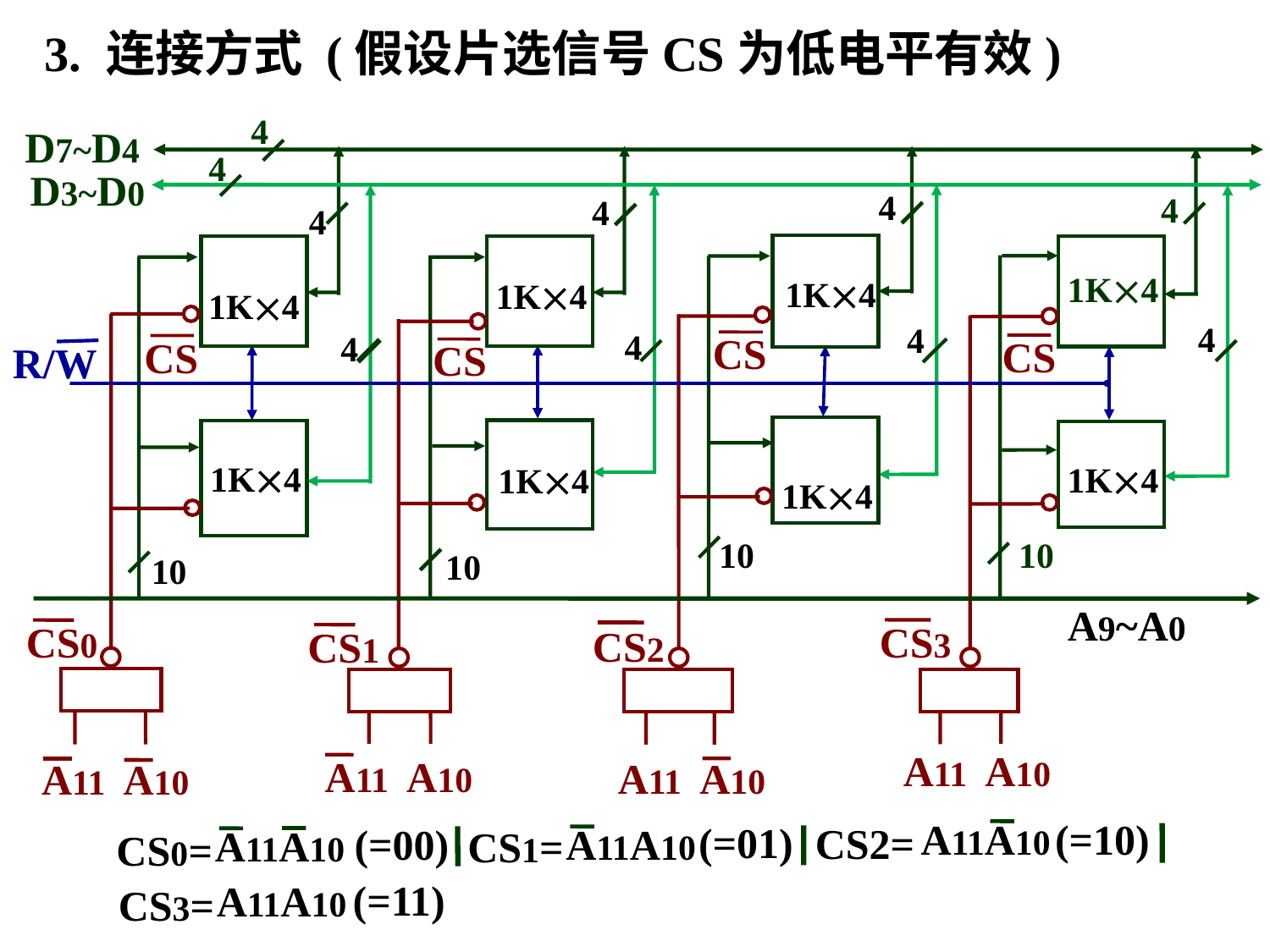

3. 连接方式 (假设片选信号CS为低电平有效)
4
D7~D4
4

D3~D0

4
4
4

4

 1K×4
 1K×4
 1K×4
 1K×4

4
4

4

4
CS

CS
CS
CS
R/W

 1K×4
 1K×4
 1K×4
 1K×4

10
10

10
10

A9~A0

CS0
CS3
CS2
CS1

A11  A10
A11  A10
A11  A10
A11  A10

(=10)
A11A10
(=01)
CS2=
(=00)
A11A10
A11A10
CS1=
CS0=

(=11)
A11A10
CS3=